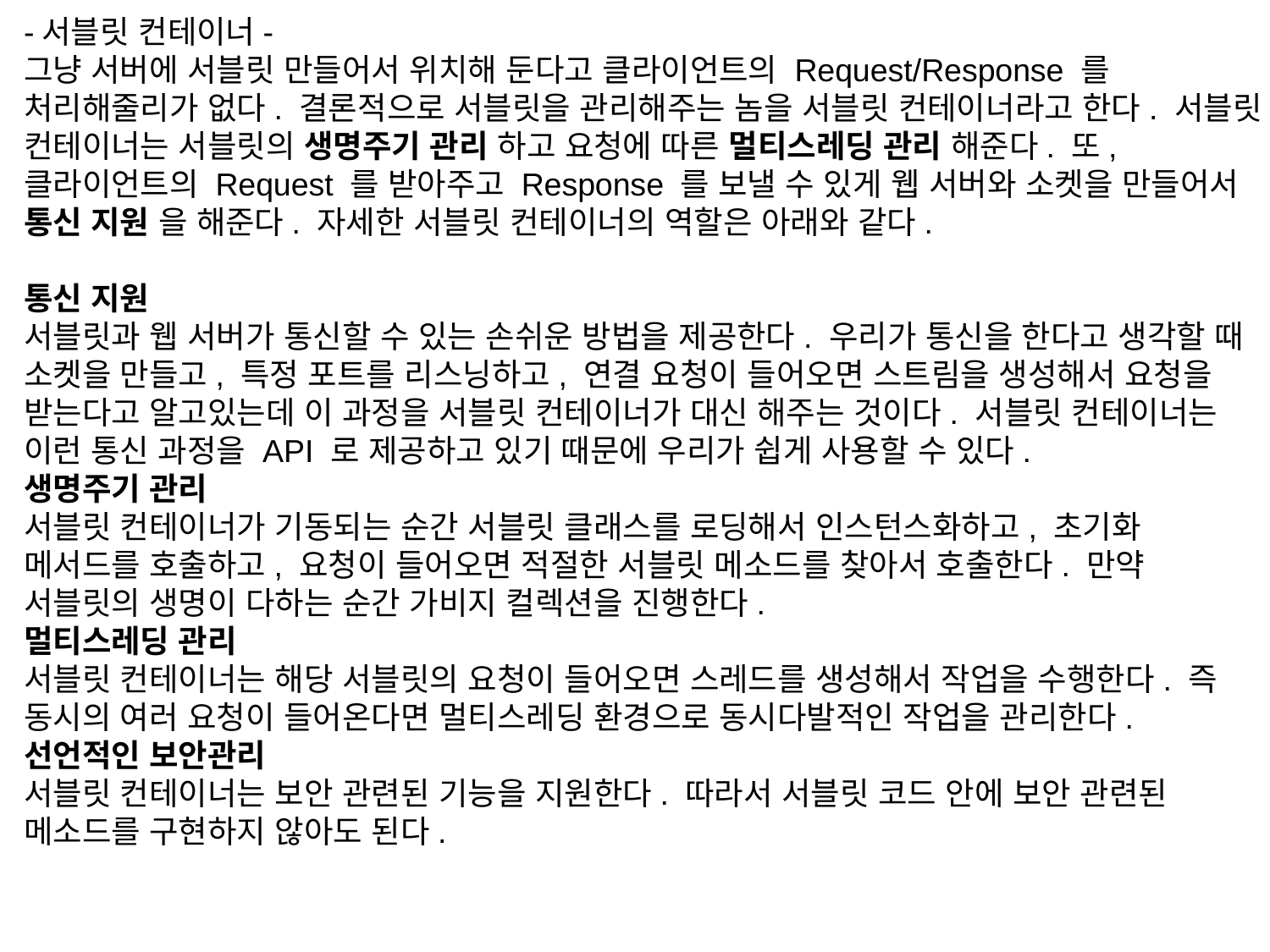

-서블릿 컨테이너-
그냥 서버에 서블릿 만들어서 위치해 둔다고 클라이언트의 Request/Response 를 처리해줄리가 없다. 결론적으로 서블릿을 관리해주는 놈을 서블릿 컨테이너라고 한다. 서블릿 컨테이너는 서블릿의 생명주기 관리 하고 요청에 따른 멀티스레딩 관리 해준다. 또, 클라이언트의 Request 를 받아주고 Response 를 보낼 수 있게 웹 서버와 소켓을 만들어서 통신 지원 을 해준다. 자세한 서블릿 컨테이너의 역할은 아래와 같다.

통신 지원
서블릿과 웹 서버가 통신할 수 있는 손쉬운 방법을 제공한다. 우리가 통신을 한다고 생각할 때 소켓을 만들고, 특정 포트를 리스닝하고, 연결 요청이 들어오면 스트림을 생성해서 요청을 받는다고 알고있는데 이 과정을 서블릿 컨테이너가 대신 해주는 것이다. 서블릿 컨테이너는 이런 통신 과정을 API 로 제공하고 있기 때문에 우리가 쉽게 사용할 수 있다.
생명주기 관리
서블릿 컨테이너가 기동되는 순간 서블릿 클래스를 로딩해서 인스턴스화하고, 초기화 메서드를 호출하고, 요청이 들어오면 적절한 서블릿 메소드를 찾아서 호출한다. 만약 서블릿의 생명이 다하는 순간 가비지 컬렉션을 진행한다.
멀티스레딩 관리
서블릿 컨테이너는 해당 서블릿의 요청이 들어오면 스레드를 생성해서 작업을 수행한다. 즉 동시의 여러 요청이 들어온다면 멀티스레딩 환경으로 동시다발적인 작업을 관리한다.
선언적인 보안관리
서블릿 컨테이너는 보안 관련된 기능을 지원한다. 따라서 서블릿 코드 안에 보안 관련된 메소드를 구현하지 않아도 된다.